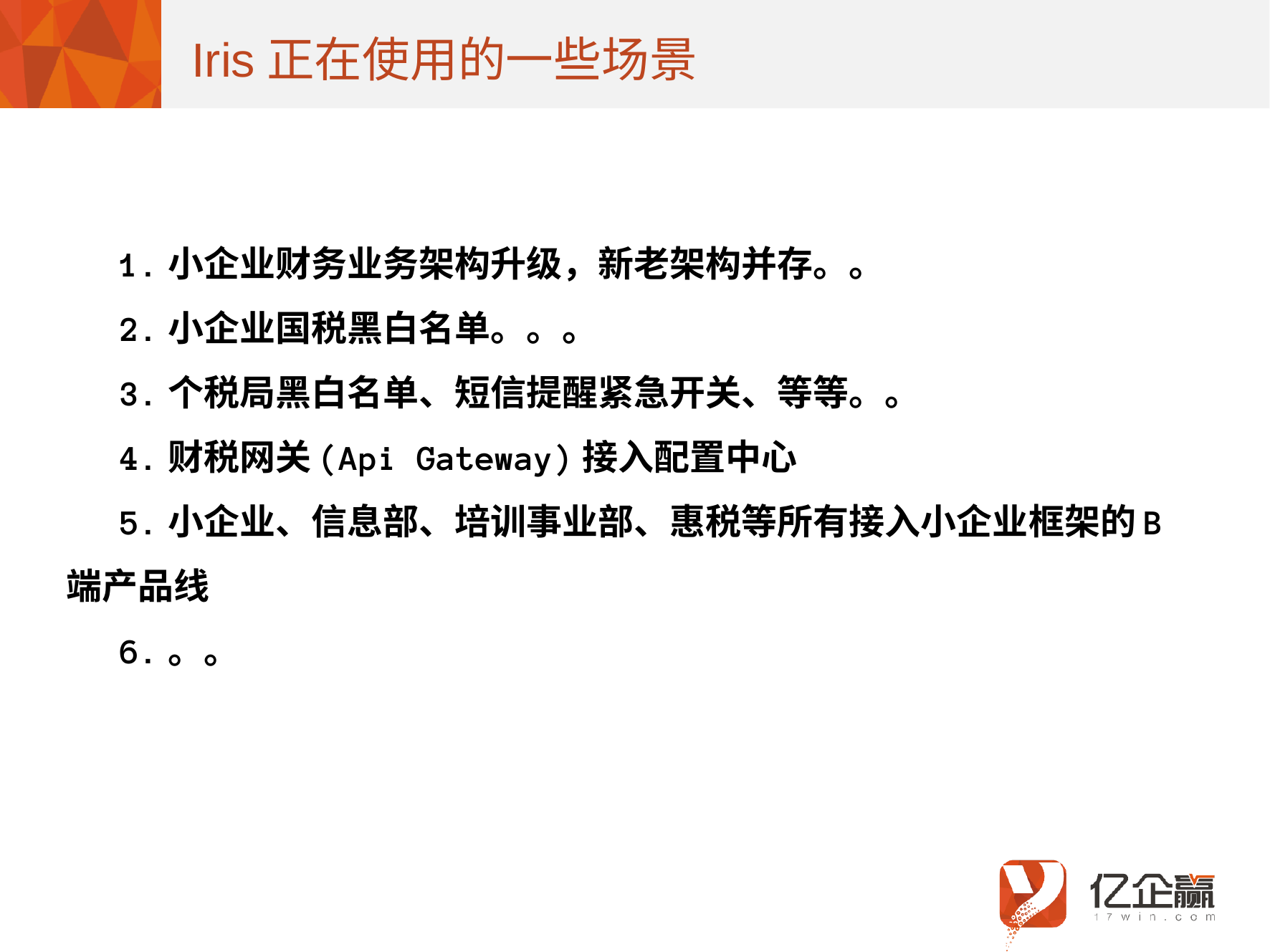

Iris正在使用的一些场景
1.小企业财务业务架构升级，新老架构并存。。
2.小企业国税黑白名单。。。
3.个税局黑白名单、短信提醒紧急开关、等等。。
4.财税网关(Api Gateway)接入配置中心
5.小企业、信息部、培训事业部、惠税等所有接入小企业框架的B端产品线
6.。。